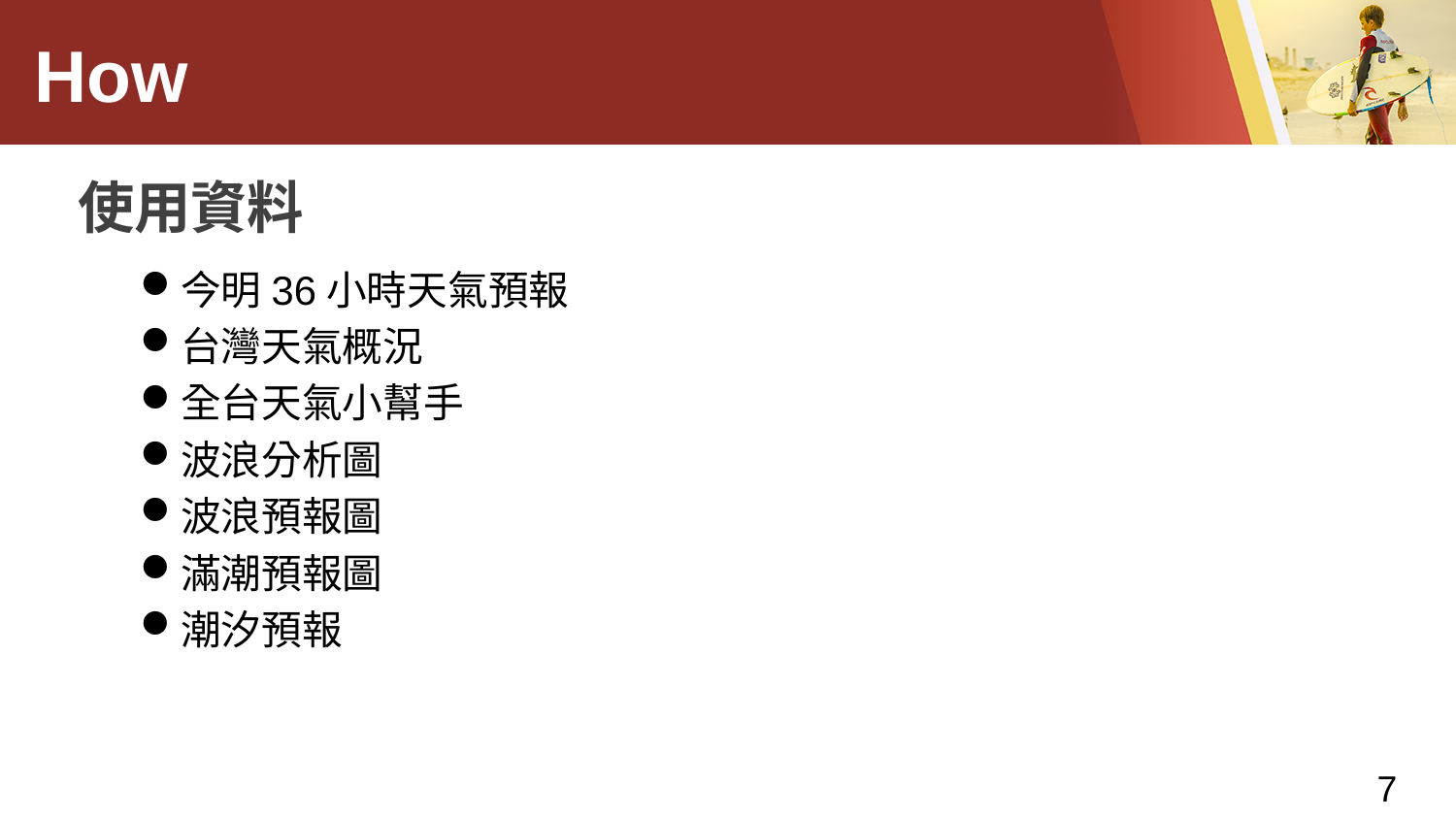

How
使用資料
今明36小時天氣預報
台灣天氣概況
全台天氣小幫手
波浪分析圖
波浪預報圖
滿潮預報圖
潮汐預報
7